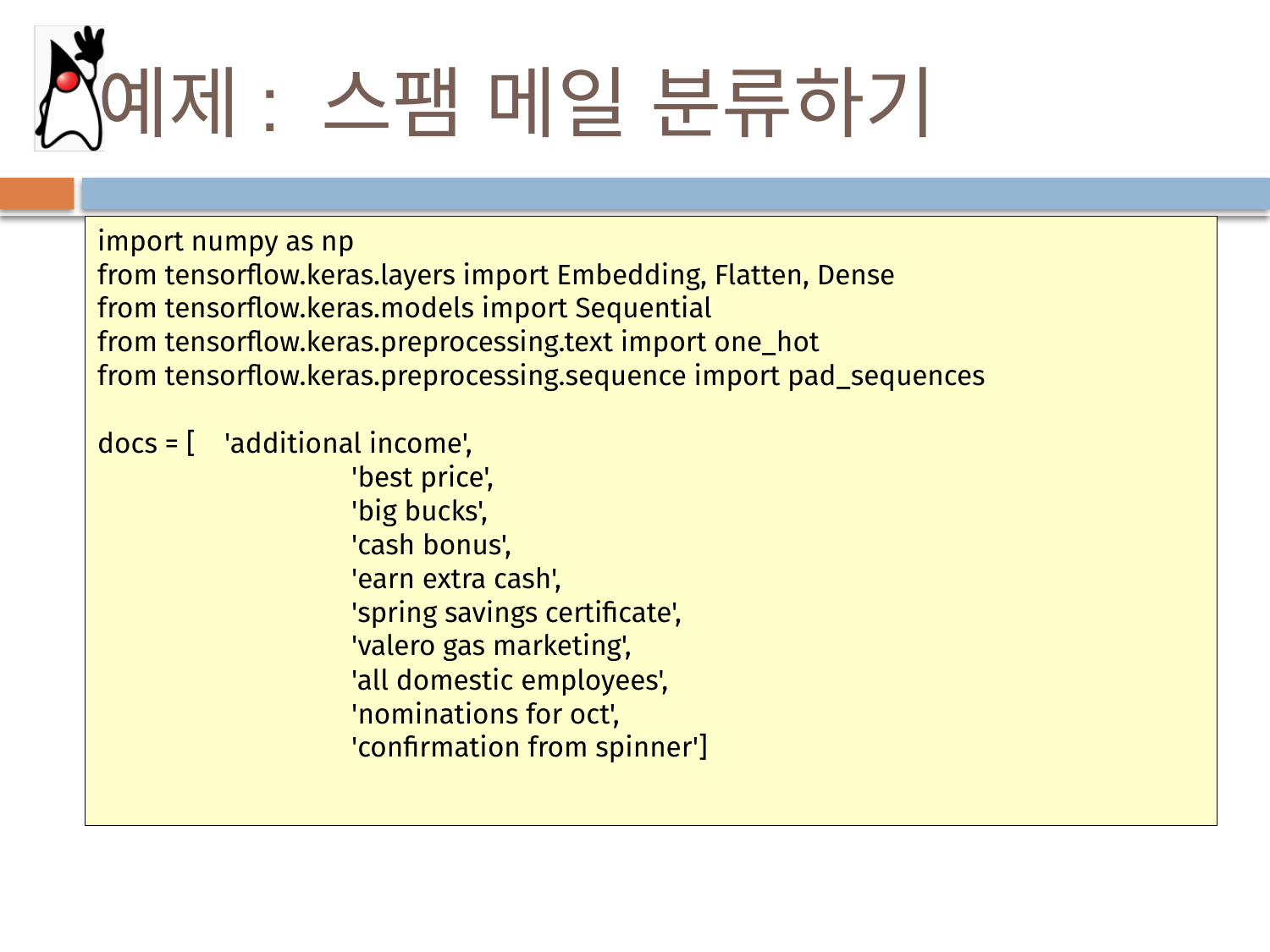

# 예제: 스팸 메일 분류하기
import numpy as np
from tensorflow.keras.layers import Embedding, Flatten, Dense
from tensorflow.keras.models import Sequential
from tensorflow.keras.preprocessing.text import one_hot
from tensorflow.keras.preprocessing.sequence import pad_sequences

docs = [	'additional income',
		'best price',
		'big bucks',
		'cash bonus',
		'earn extra cash',
		'spring savings certificate',
		'valero gas marketing',
		'all domestic employees',
		'nominations for oct',
		'confirmation from spinner']